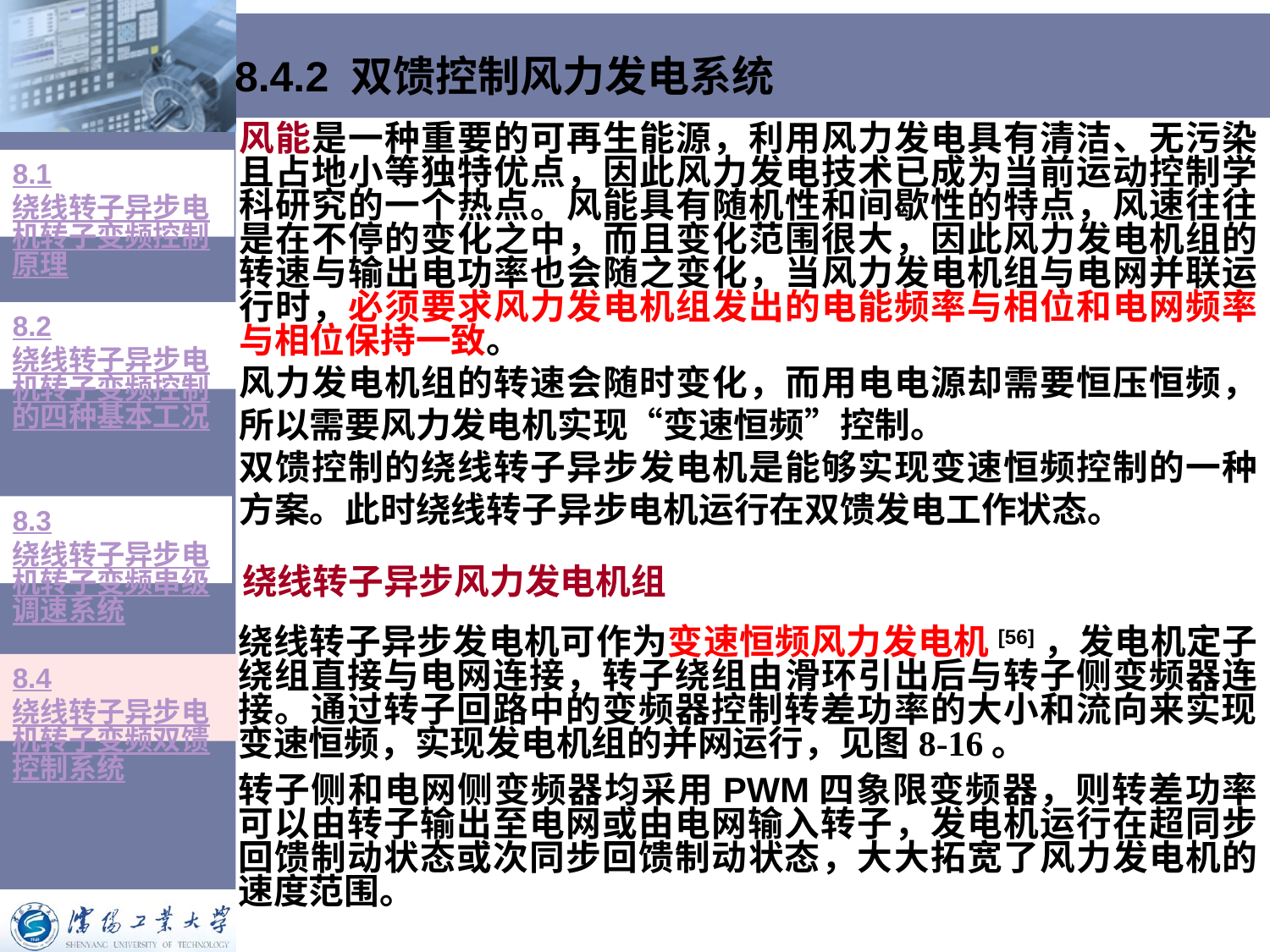

# 8.4.2 双馈控制风力发电系统
风能是一种重要的可再生能源，利用风力发电具有清洁、无污染且占地小等独特优点，因此风力发电技术已成为当前运动控制学科研究的一个热点。风能具有随机性和间歇性的特点，风速往往是在不停的变化之中，而且变化范围很大，因此风力发电机组的转速与输出电功率也会随之变化，当风力发电机组与电网并联运行时，必须要求风力发电机组发出的电能频率与相位和电网频率与相位保持一致。
风力发电机组的转速会随时变化，而用电电源却需要恒压恒频，所以需要风力发电机实现“变速恒频”控制。
双馈控制的绕线转子异步发电机是能够实现变速恒频控制的一种方案。此时绕线转子异步电机运行在双馈发电工作状态。

8.1绕线转子异步电机转子变频控制原理
8.2绕线转子异步电机转子变频控制的四种基本工况

8.3绕线转子异步电机转子变频串级调速系统
绕线转子异步风力发电机组
绕线转子异步发电机可作为变速恒频风力发电机[56]，发电机定子绕组直接与电网连接，转子绕组由滑环引出后与转子侧变频器连接。通过转子回路中的变频器控制转差功率的大小和流向来实现变速恒频，实现发电机组的并网运行，见图8-16。
转子侧和电网侧变频器均采用PWM四象限变频器，则转差功率可以由转子输出至电网或由电网输入转子，发电机运行在超同步回馈制动状态或次同步回馈制动状态，大大拓宽了风力发电机的速度范围。
8.4绕线转子异步电机转子变频双馈控制系统